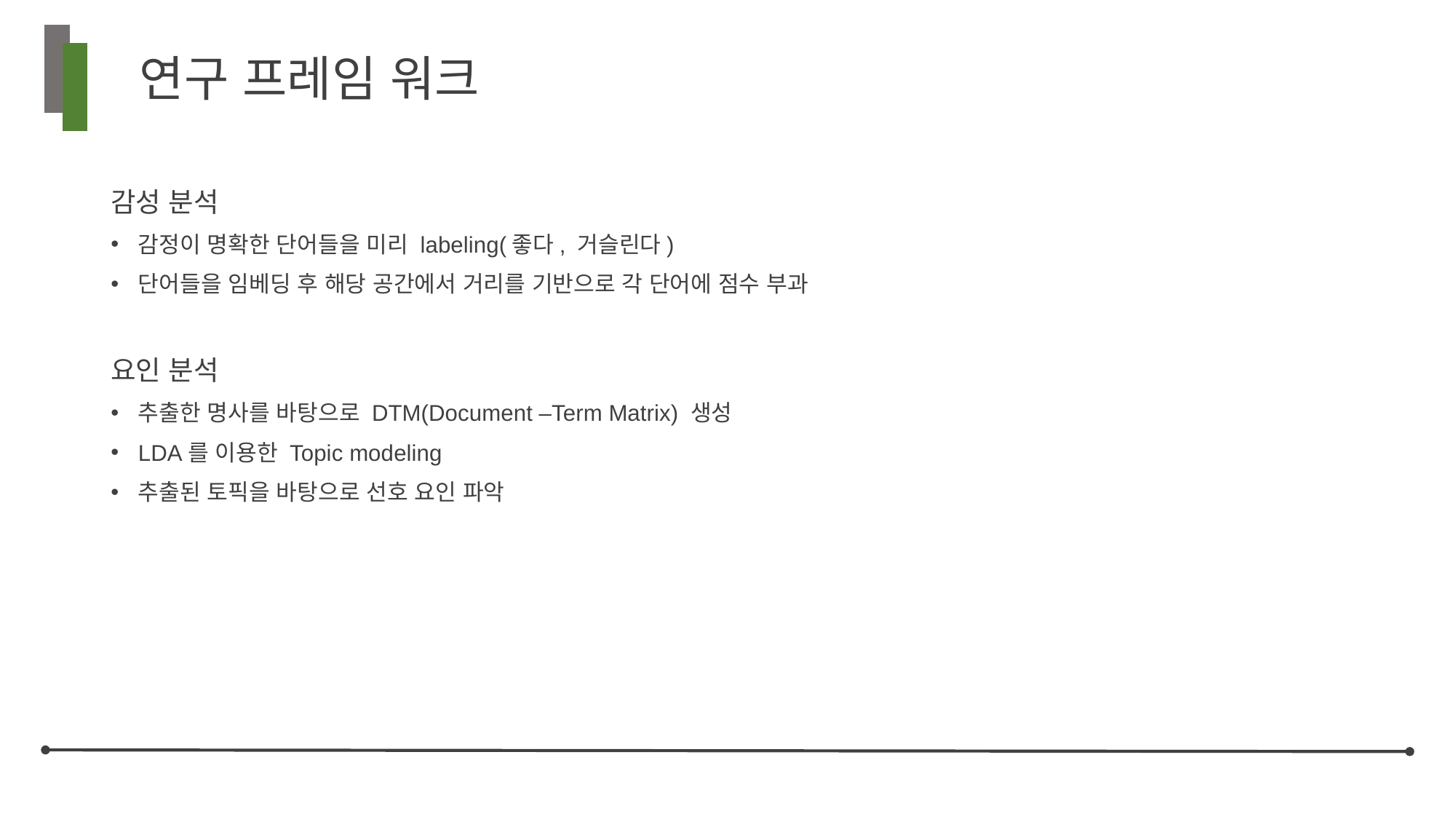

# 연구 프레임 워크
감성 분석
감정이 명확한 단어들을 미리 labeling(좋다, 거슬린다)
단어들을 임베딩 후 해당 공간에서 거리를 기반으로 각 단어에 점수 부과

요인 분석
추출한 명사를 바탕으로 DTM(Document –Term Matrix) 생성
LDA를 이용한 Topic modeling
추출된 토픽을 바탕으로 선호 요인 파악